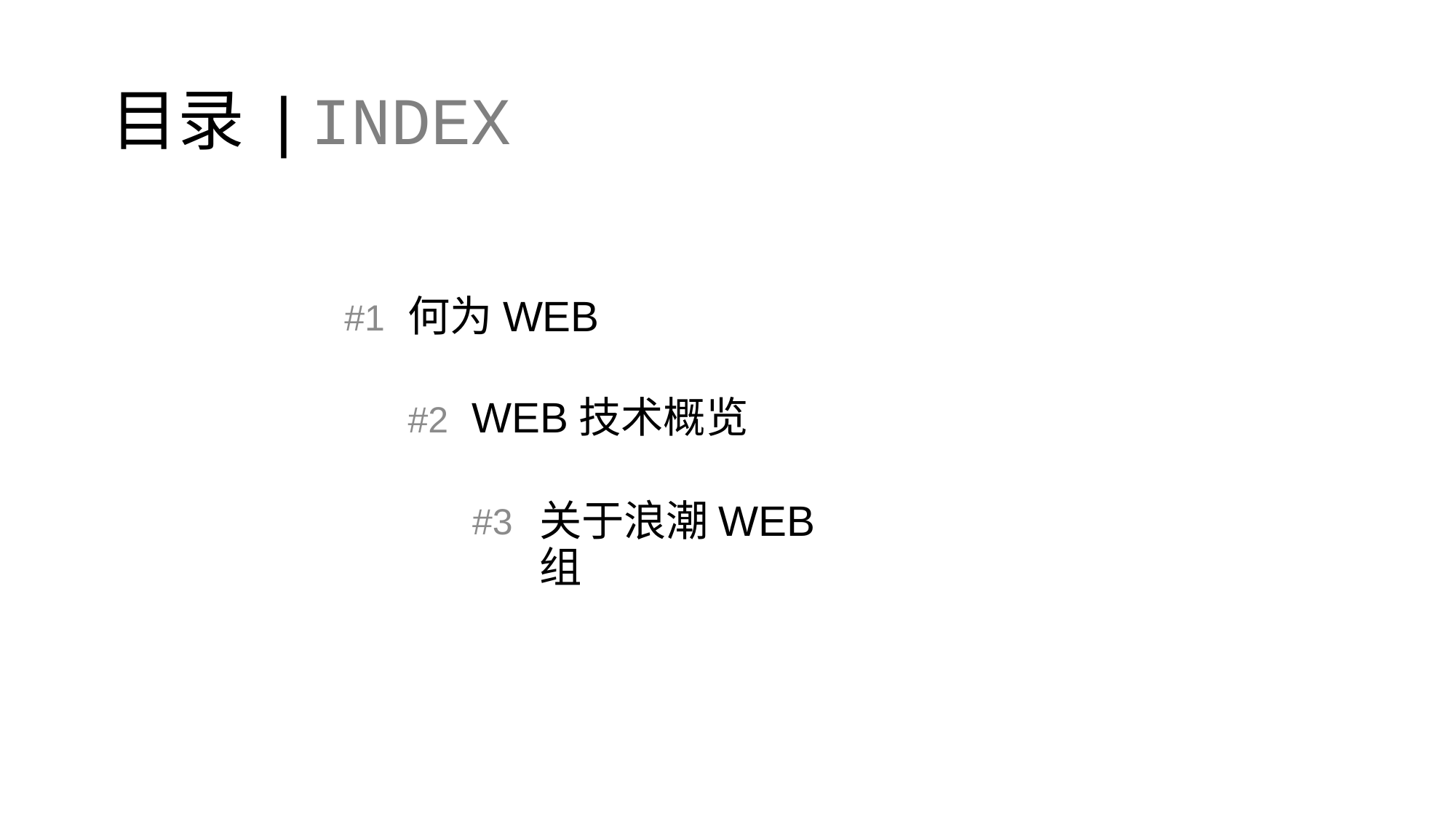

# 目录 | INDEX
何为WEB
#1
WEB技术概览
#2
关于浪潮WEB组
#3